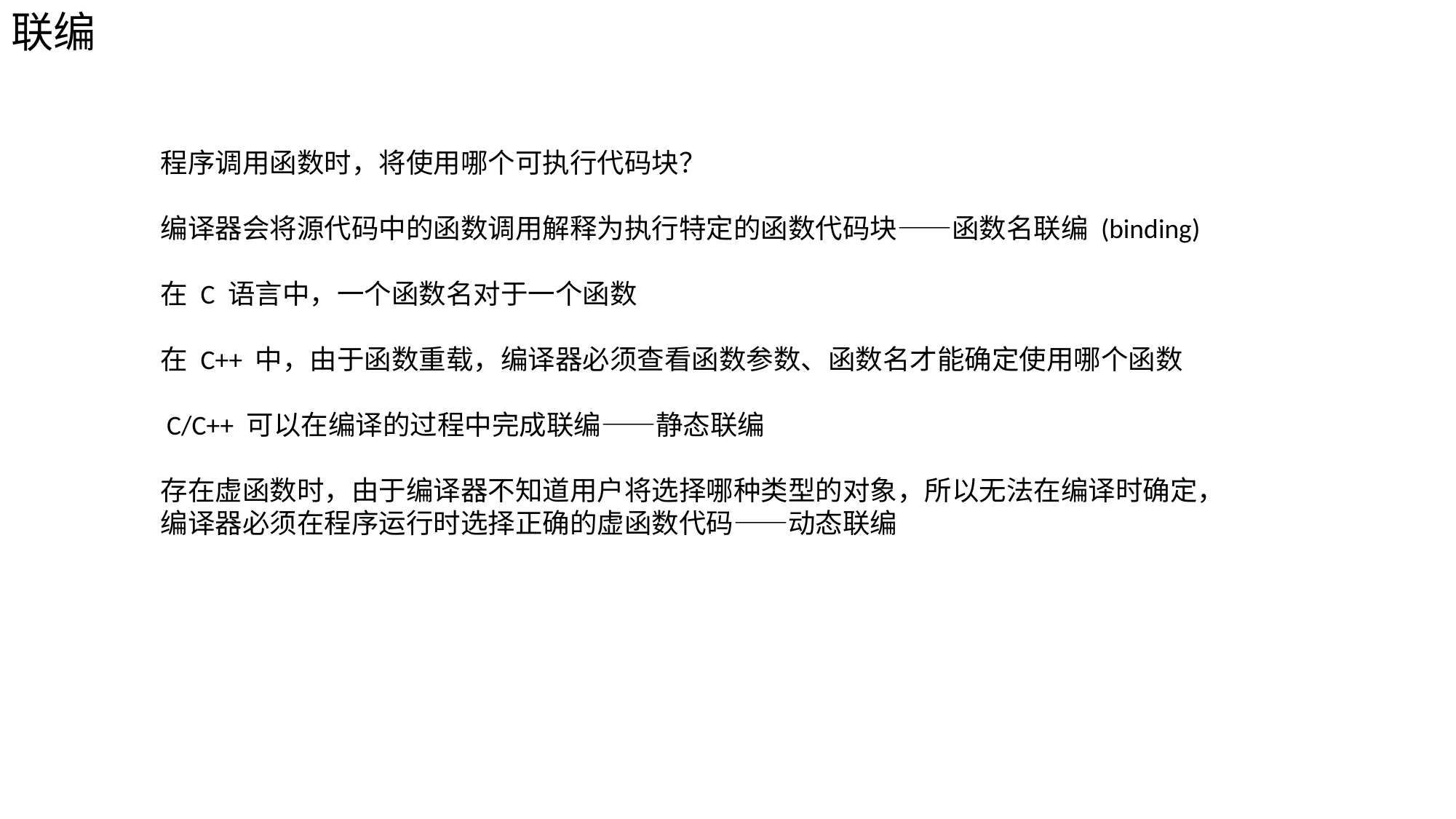

联编
程序调用函数时，将使用哪个可执行代码块？

编译器会将源代码中的函数调用解释为执行特定的函数代码块——函数名联编 (binding)

在 C 语言中，一个函数名对于一个函数

在 C++ 中，由于函数重载，编译器必须查看函数参数、函数名才能确定使用哪个函数

 C/C++ 可以在编译的过程中完成联编——静态联编

存在虚函数时，由于编译器不知道用户将选择哪种类型的对象，所以无法在编译时确定，编译器必须在程序运行时选择正确的虚函数代码——动态联编